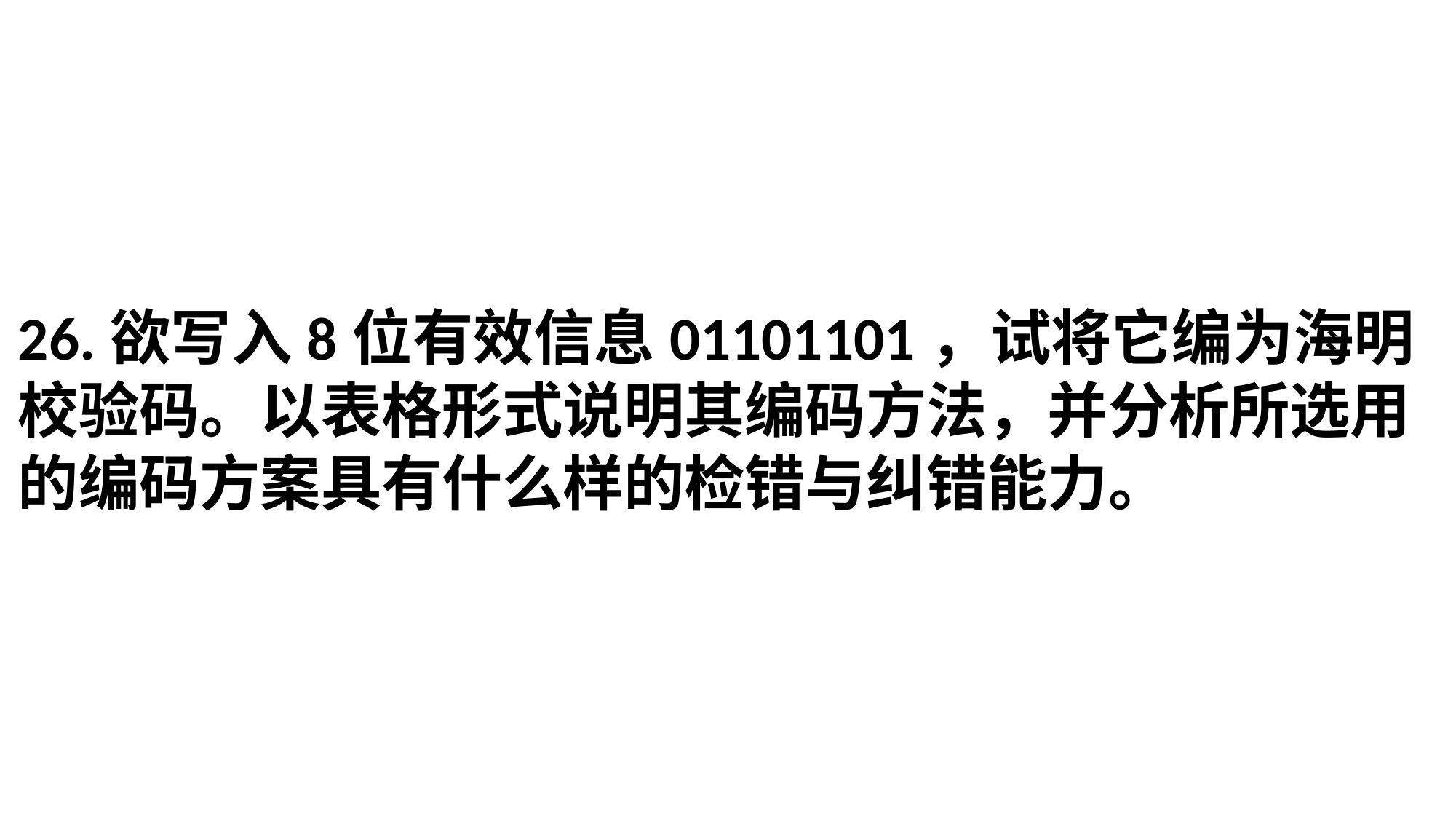

26.欲写入8位有效信息01101101，试将它编为海明校验码。以表格形式说明其编码方法，并分析所选用的编码方案具有什么样的检错与纠错能力。